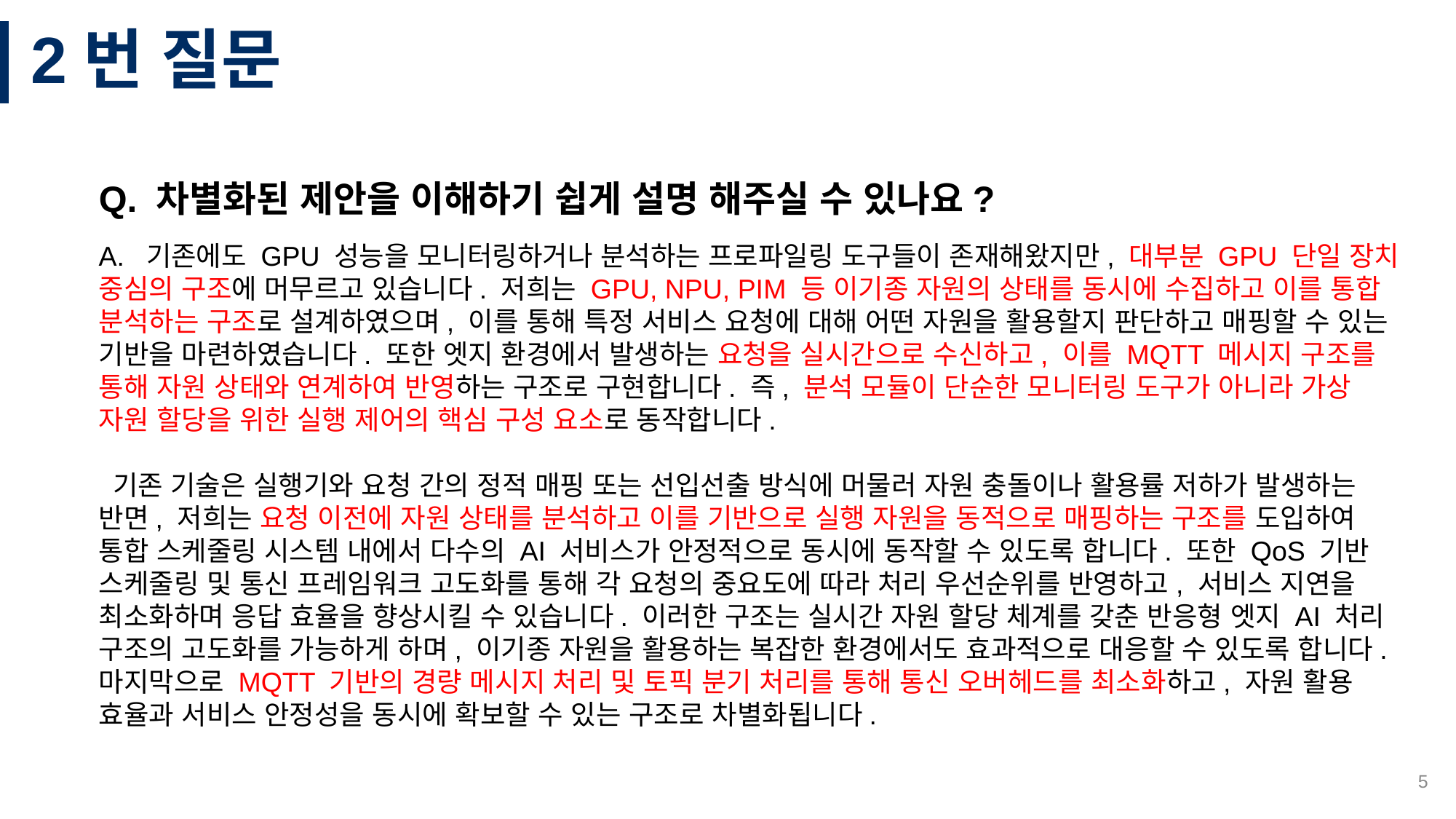

# 2번 질문
Q. 차별화된 제안을 이해하기 쉽게 설명 해주실 수 있나요?
A.  기존에도 GPU 성능을 모니터링하거나 분석하는 프로파일링 도구들이 존재해왔지만, 대부분 GPU 단일 장치 중심의 구조에 머무르고 있습니다. 저희는 GPU, NPU, PIM 등 이기종 자원의 상태를 동시에 수집하고 이를 통합 분석하는 구조로 설계하였으며, 이를 통해 특정 서비스 요청에 대해 어떤 자원을 활용할지 판단하고 매핑할 수 있는 기반을 마련하였습니다. 또한 엣지 환경에서 발생하는 요청을 실시간으로 수신하고, 이를 MQTT 메시지 구조를 통해 자원 상태와 연계하여 반영하는 구조로 구현합니다. 즉, 분석 모듈이 단순한 모니터링 도구가 아니라 가상 자원 할당을 위한 실행 제어의 핵심 구성 요소로 동작합니다.

 기존 기술은 실행기와 요청 간의 정적 매핑 또는 선입선출 방식에 머물러 자원 충돌이나 활용률 저하가 발생하는 반면, 저희는 요청 이전에 자원 상태를 분석하고 이를 기반으로 실행 자원을 동적으로 매핑하는 구조를 도입하여 통합 스케줄링 시스템 내에서 다수의 AI 서비스가 안정적으로 동시에 동작할 수 있도록 합니다. 또한 QoS 기반 스케줄링 및 통신 프레임워크 고도화를 통해 각 요청의 중요도에 따라 처리 우선순위를 반영하고, 서비스 지연을 최소화하며 응답 효율을 향상시킬 수 있습니다. 이러한 구조는 실시간 자원 할당 체계를 갖춘 반응형 엣지 AI 처리 구조의 고도화를 가능하게 하며, 이기종 자원을 활용하는 복잡한 환경에서도 효과적으로 대응할 수 있도록 합니다. 마지막으로 MQTT 기반의 경량 메시지 처리 및 토픽 분기 처리를 통해 통신 오버헤드를 최소화하고, 자원 활용 효율과 서비스 안정성을 동시에 확보할 수 있는 구조로 차별화됩니다.

5